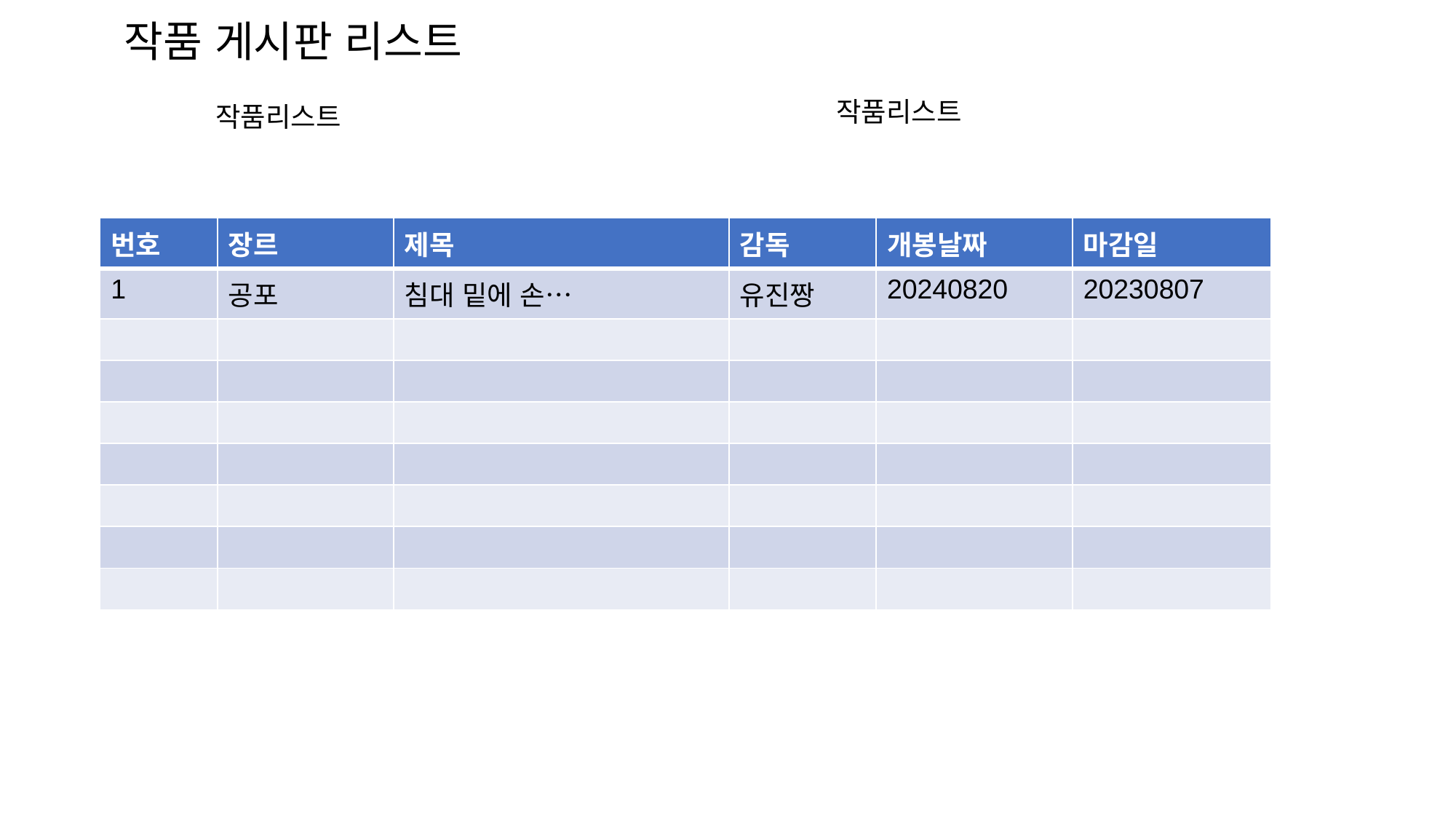

# 작품 게시판 리스트
작품리스트
작품리스트
| 번호 | 장르 | 제목 | 감독 | 개봉날짜 | 마감일 |
| --- | --- | --- | --- | --- | --- |
| 1 | 공포 | 침대 밑에 손… | 유진짱 | 20240820 | 20230807 |
|  |  |  |  |  |  |
|  |  |  |  |  |  |
|  |  |  |  |  |  |
|  |  |  |  |  |  |
|  |  |  |  |  |  |
|  |  |  |  |  |  |
|  |  |  |  |  |  |